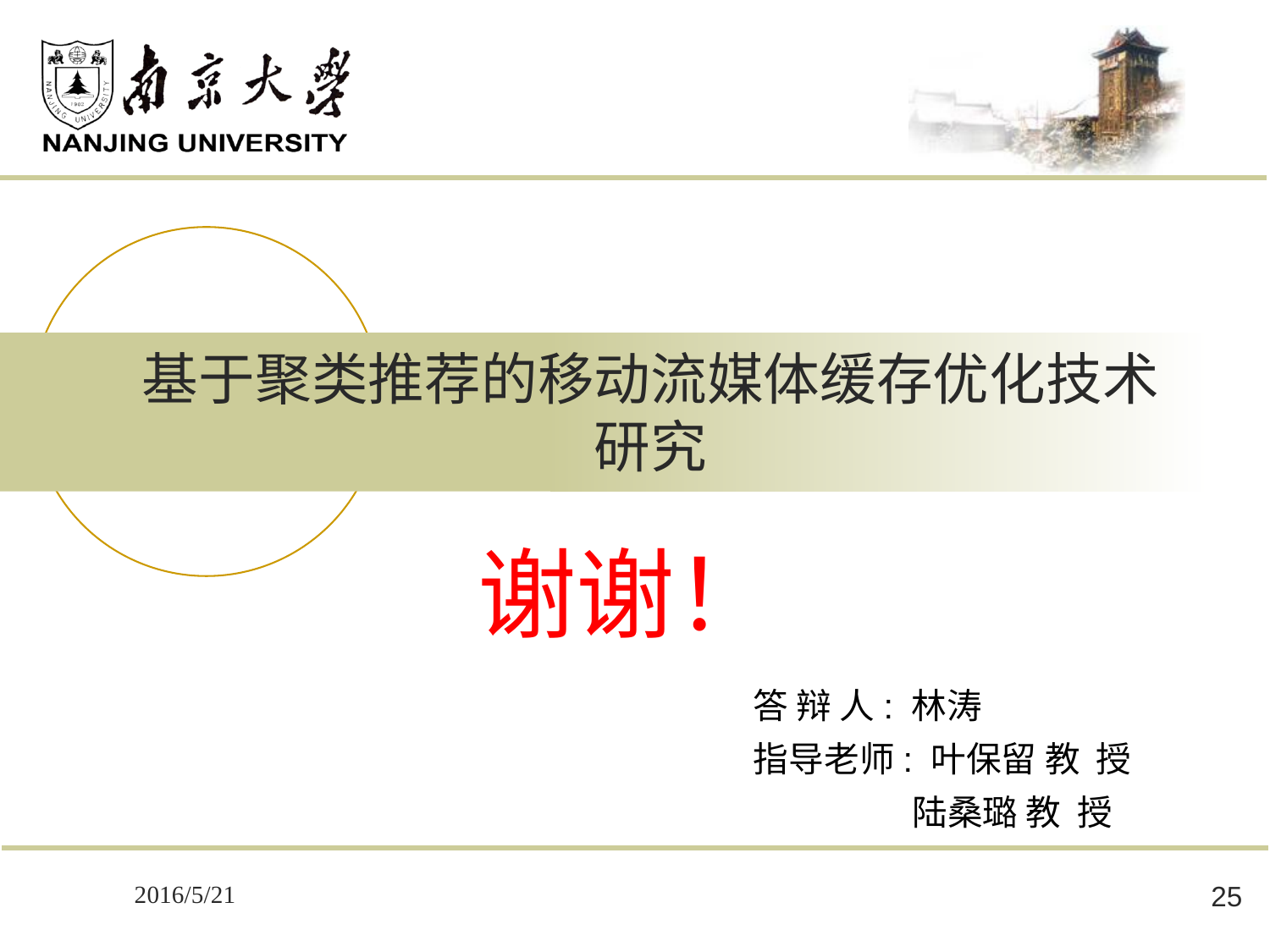

# 基于聚类推荐的移动流媒体缓存优化技术研究
谢谢！
答 辩 人: 林涛
指导老师: 叶保留 教  授
	   陆桑璐 教  授

2016/5/21
25